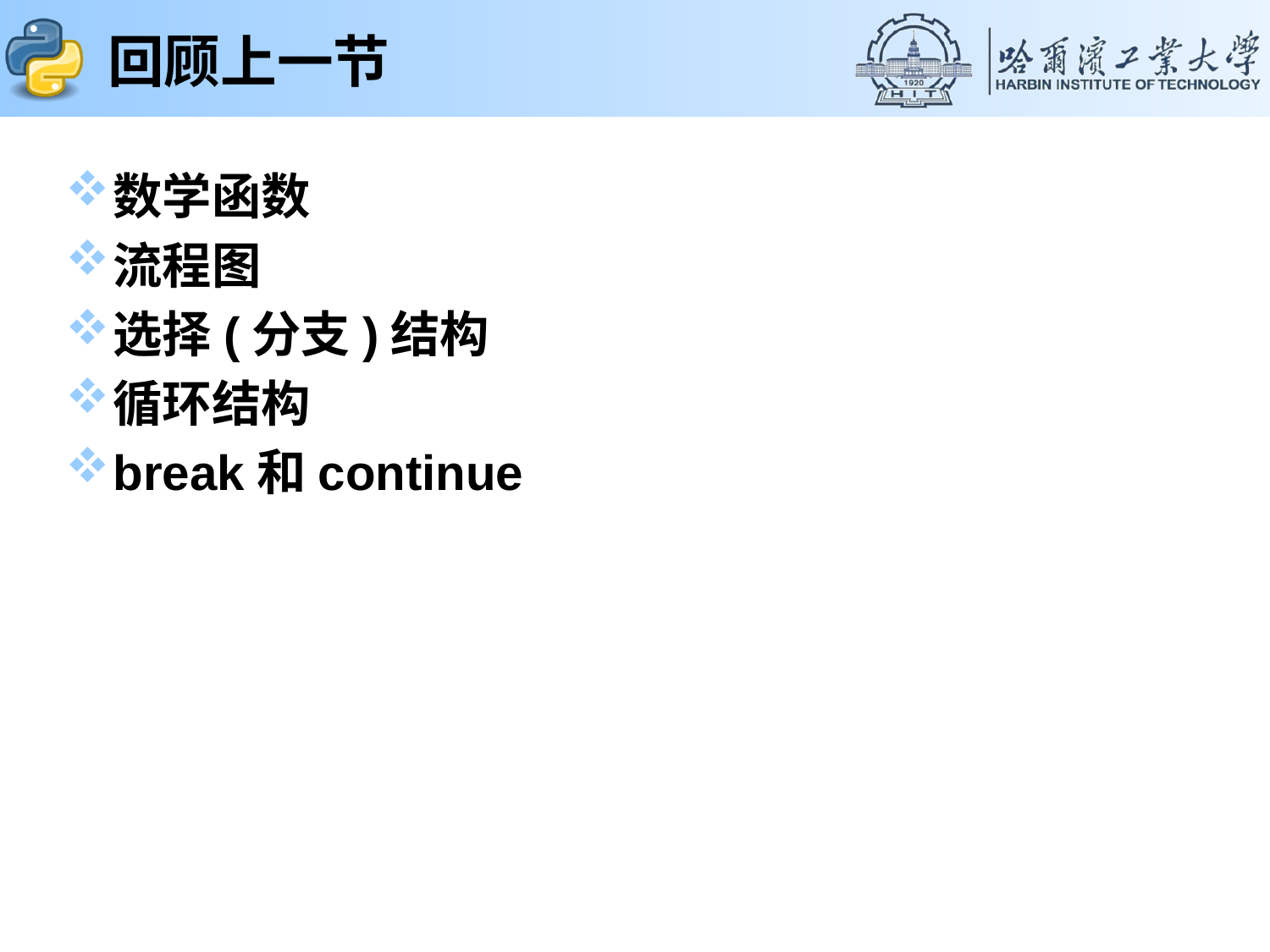

# 回顾上一节
数学函数
流程图
选择(分支)结构
循环结构
break和continue